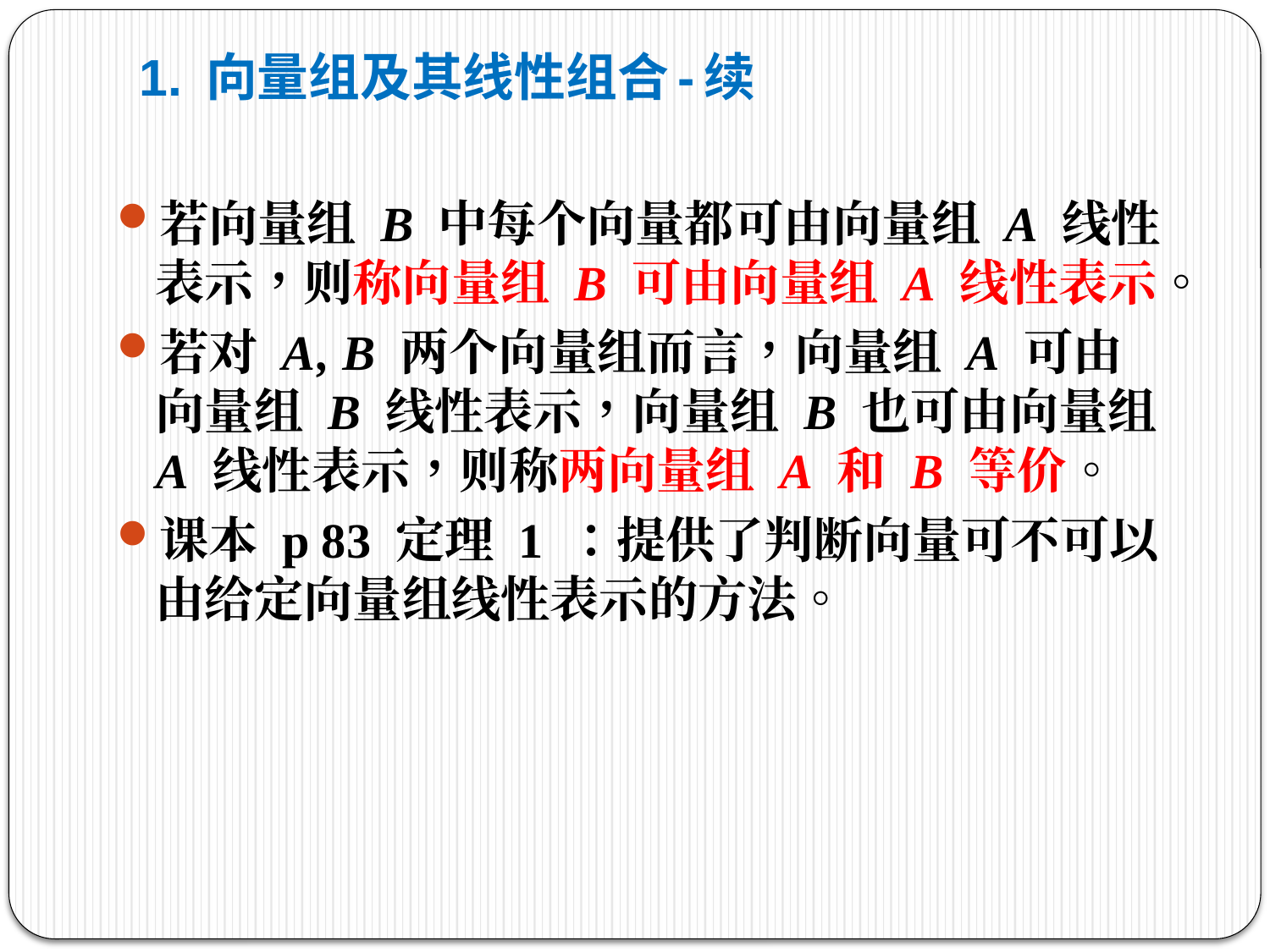

# 1. 向量组及其线性组合-续
若向量组 B 中每个向量都可由向量组 A 线性表示，则称向量组 B 可由向量组 A 线性表示。
若对 A, B 两个向量组而言，向量组 A 可由向量组 B 线性表示，向量组 B 也可由向量组 A 线性表示，则称两向量组 A 和 B 等价。
课本 p 83 定理 1 ：提供了判断向量可不可以由给定向量组线性表示的方法。